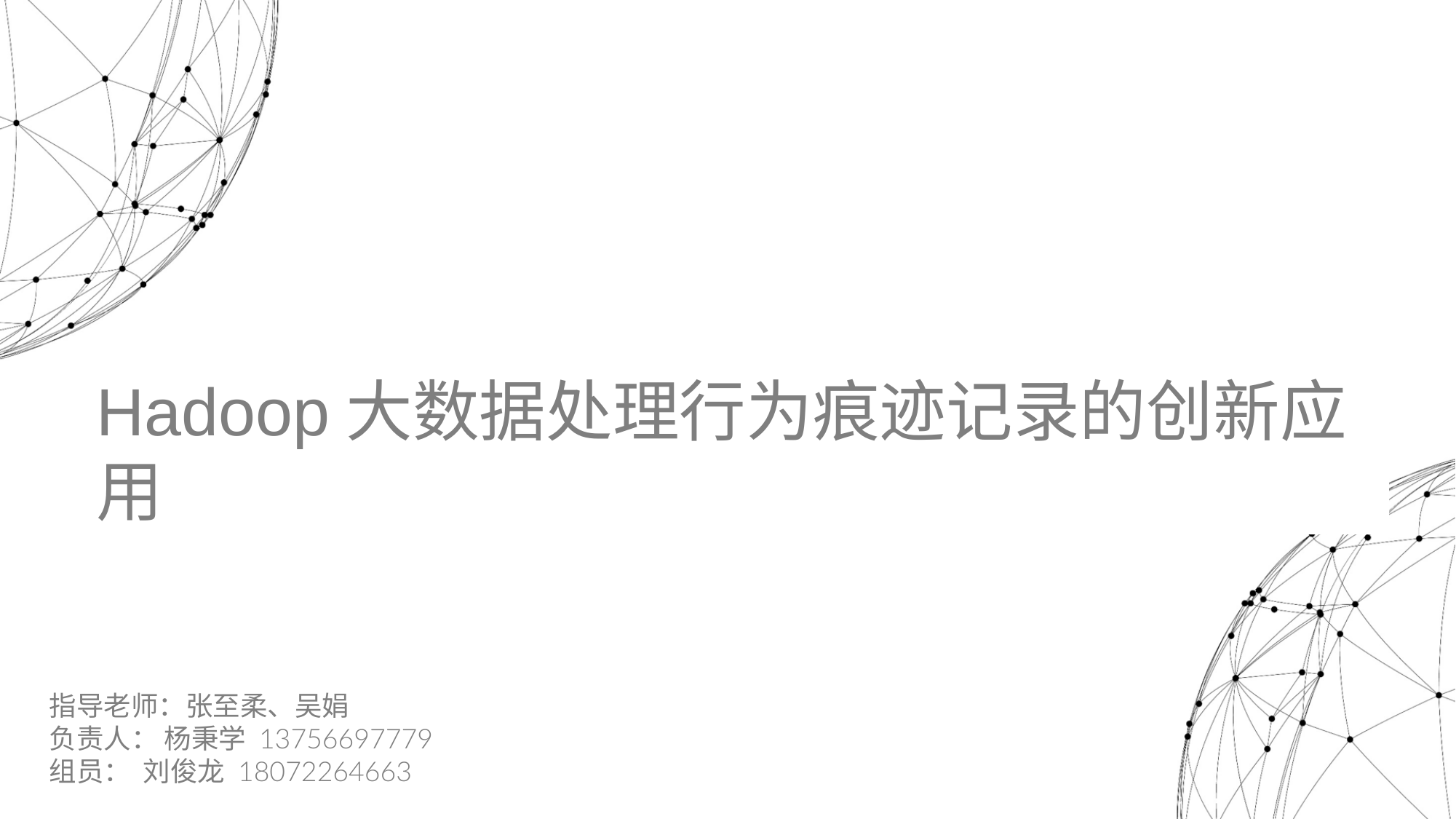

Hadoop大数据处理行为痕迹记录的创新应用
指导老师：张至柔、吴娟
负责人： 杨秉学 13756697779
组员：  刘俊龙 18072264663